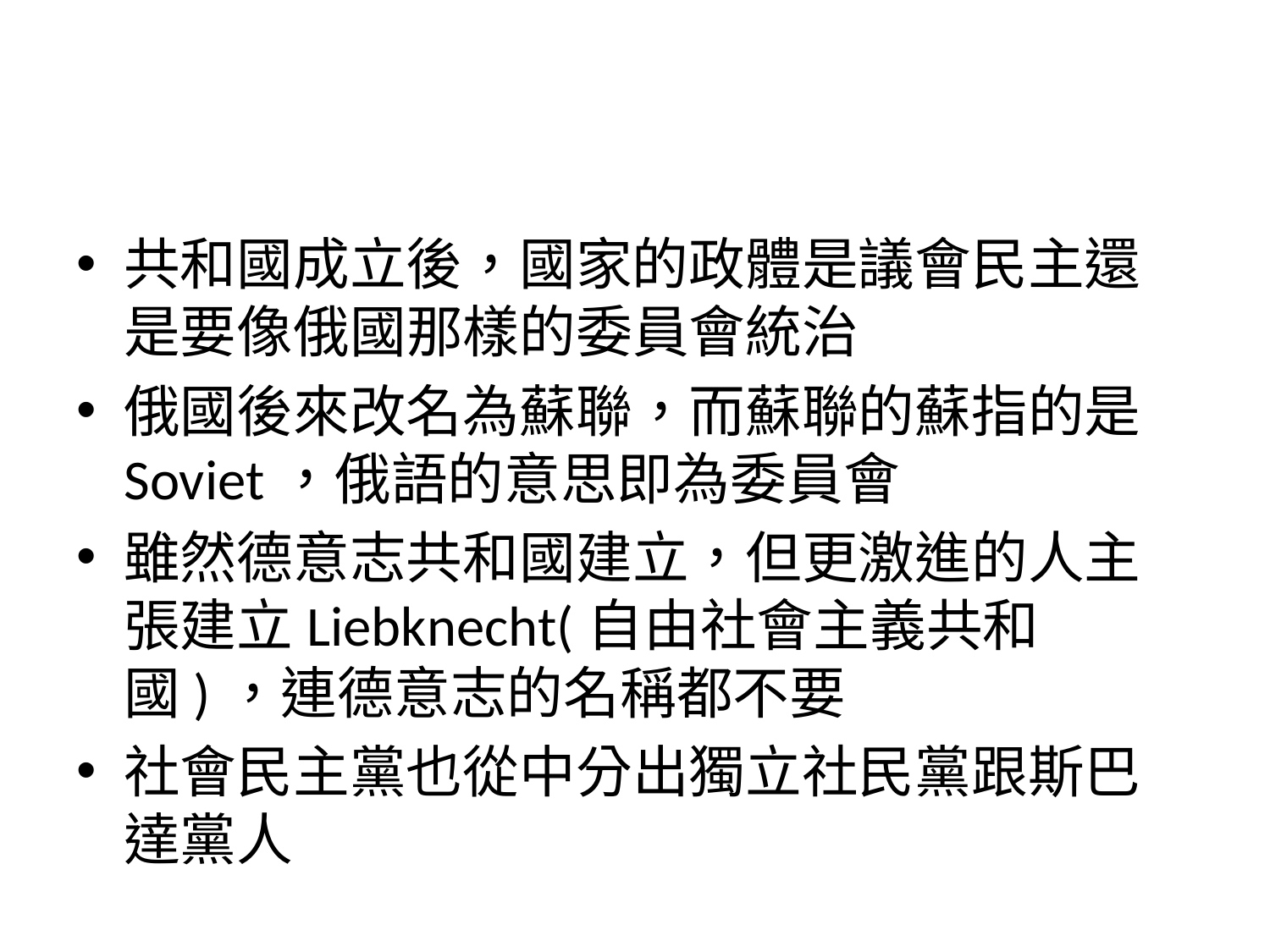

#
共和國成立後，國家的政體是議會民主還是要像俄國那樣的委員會統治
俄國後來改名為蘇聯，而蘇聯的蘇指的是Soviet，俄語的意思即為委員會
雖然德意志共和國建立，但更激進的人主張建立Liebknecht(自由社會主義共和國)，連德意志的名稱都不要
社會民主黨也從中分出獨立社民黨跟斯巴達黨人